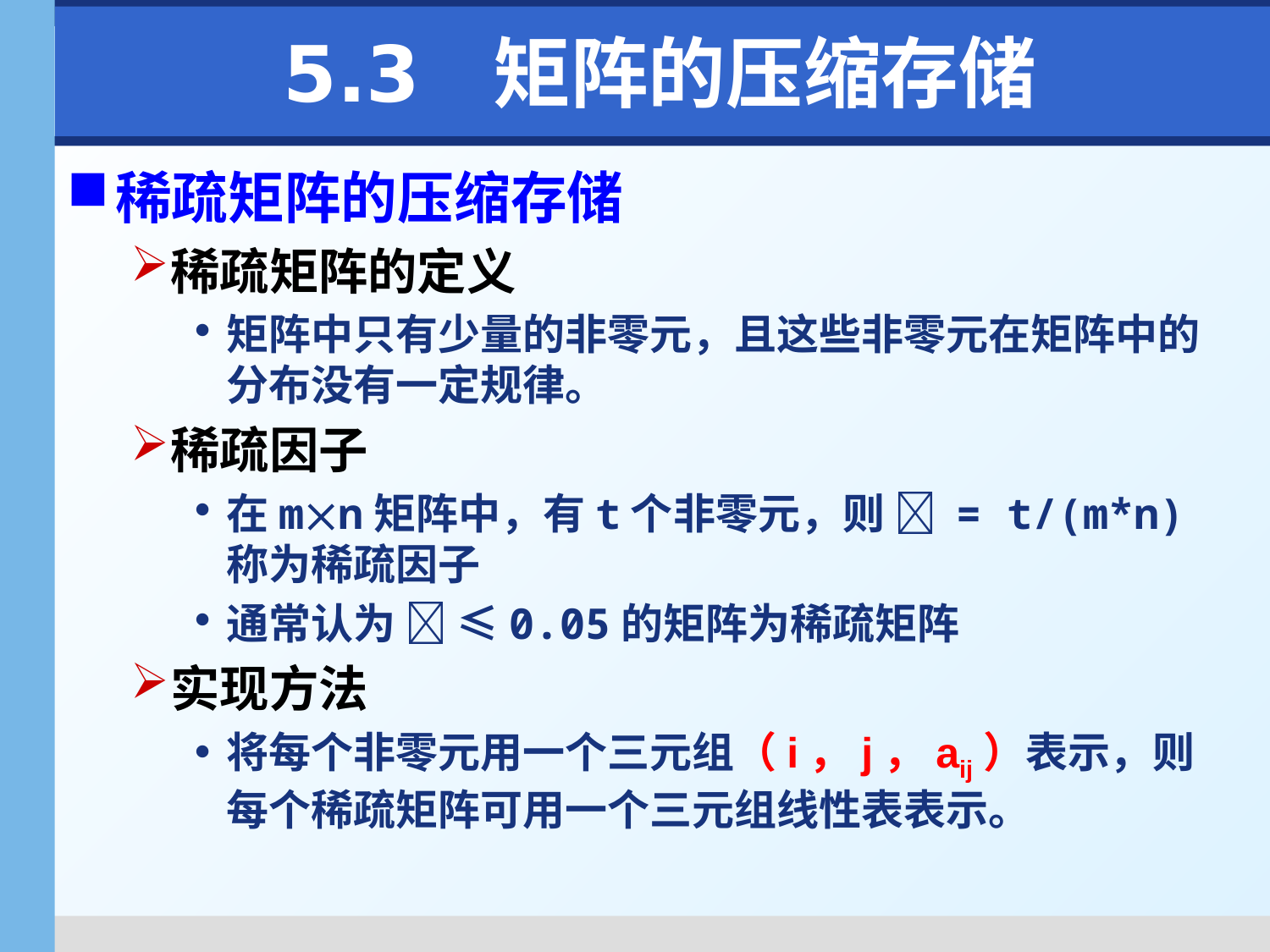

# 5.3  矩阵的压缩存储
稀疏矩阵的压缩存储
稀疏矩阵的定义
矩阵中只有少量的非零元，且这些非零元在矩阵中的分布没有一定规律。
稀疏因子
在m×n矩阵中，有t个非零元，则 σ = t/(m*n) 称为稀疏因子
通常认为 σ ≤0.05的矩阵为稀疏矩阵
实现方法
将每个非零元用一个三元组（i，j，aij）表示，则每个稀疏矩阵可用一个三元组线性表表示。